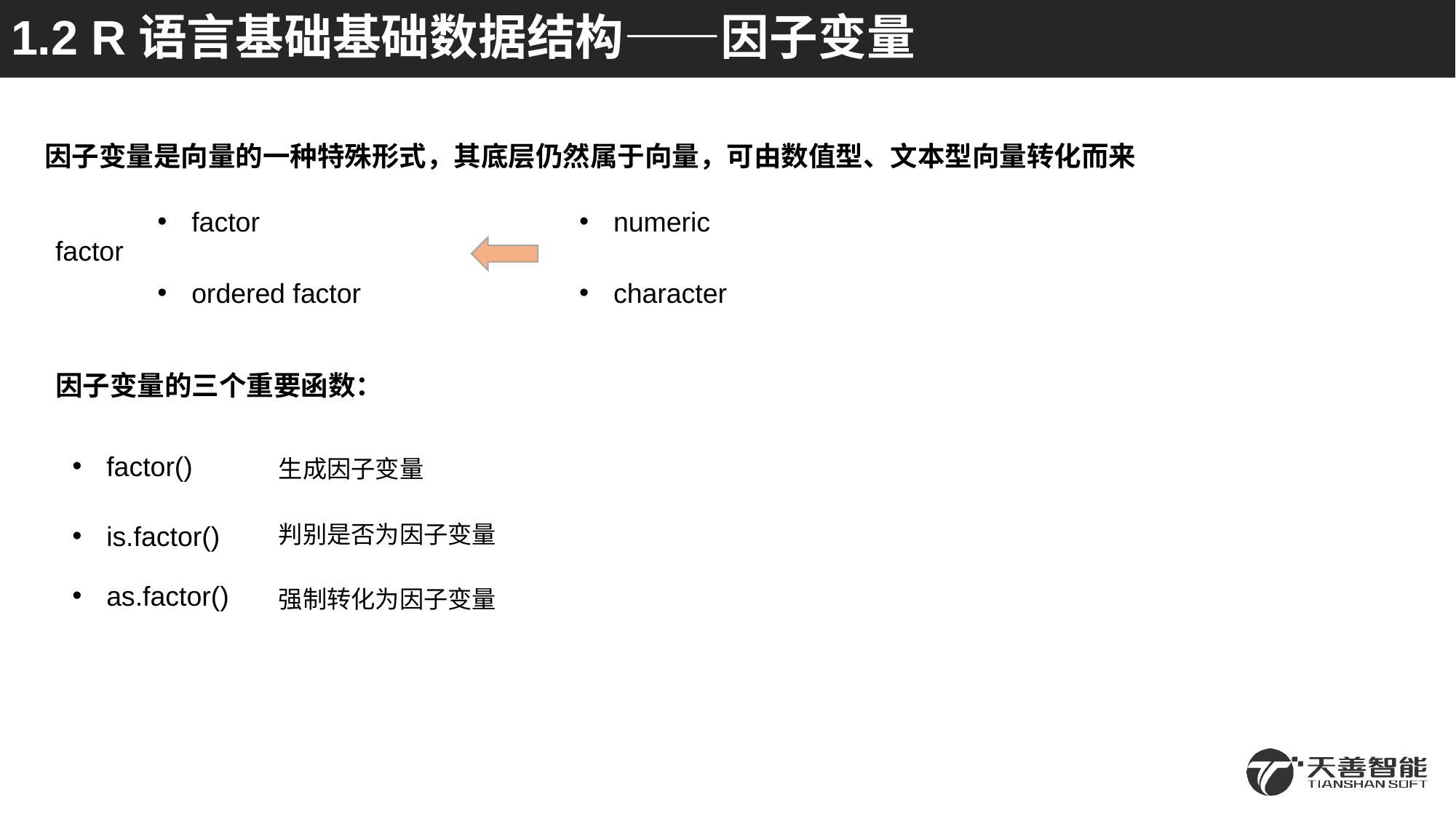

# 1.2 R语言基础基础数据结构——因子变量
因子变量是向量的一种特殊形式，其底层仍然属于向量，可由数值型、文本型向量转化而来
factor
numeric
factor

ordered factor
character
因子变量的三个重要函数：
factor()
生成因子变量
is.factor()
判别是否为因子变量
as.factor()
强制转化为因子变量